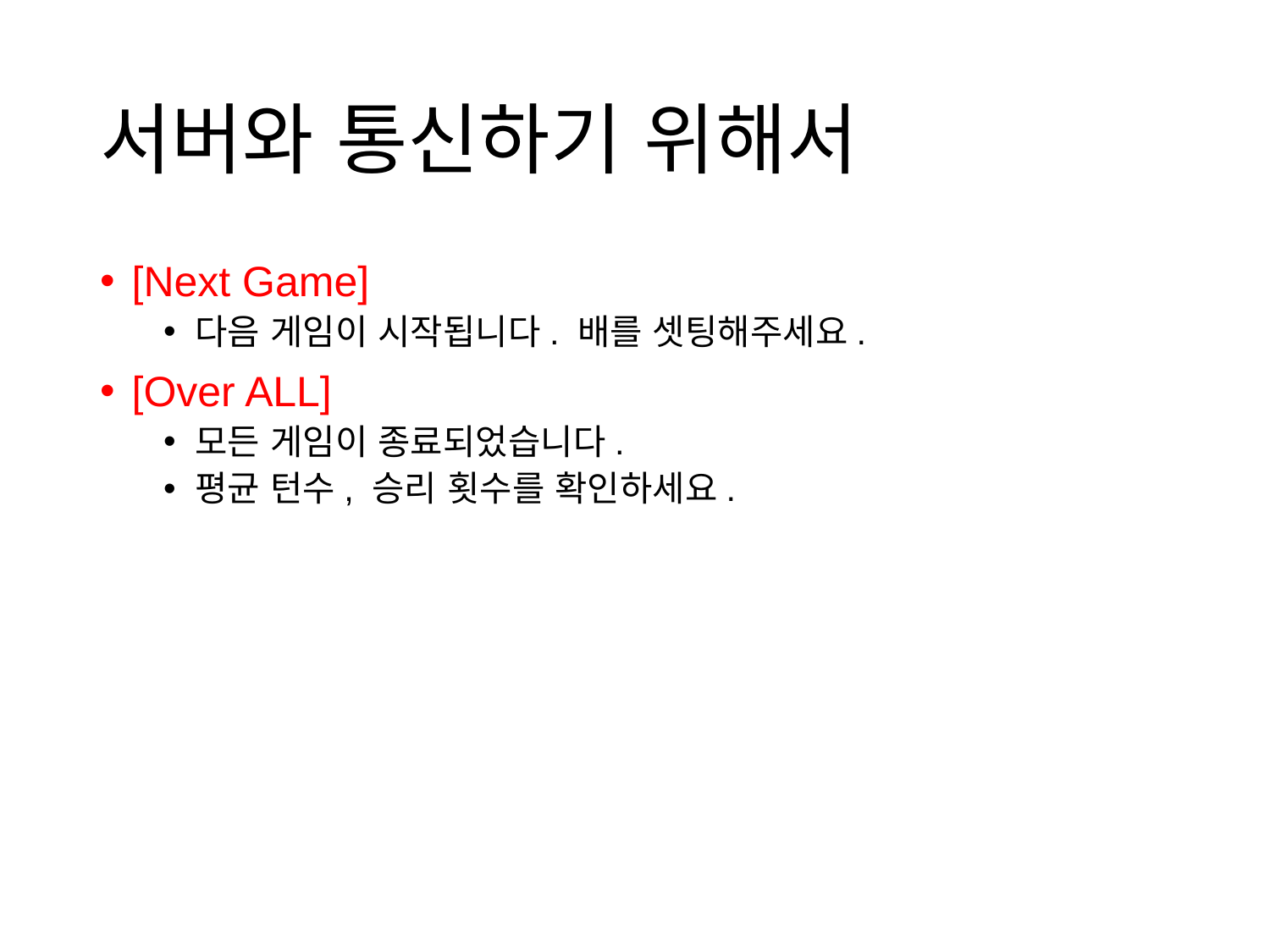

# 서버와 통신하기 위해서
[Next Game]
다음 게임이 시작됩니다. 배를 셋팅해주세요.
[Over ALL]
모든 게임이 종료되었습니다.
평균 턴수, 승리 횟수를 확인하세요.